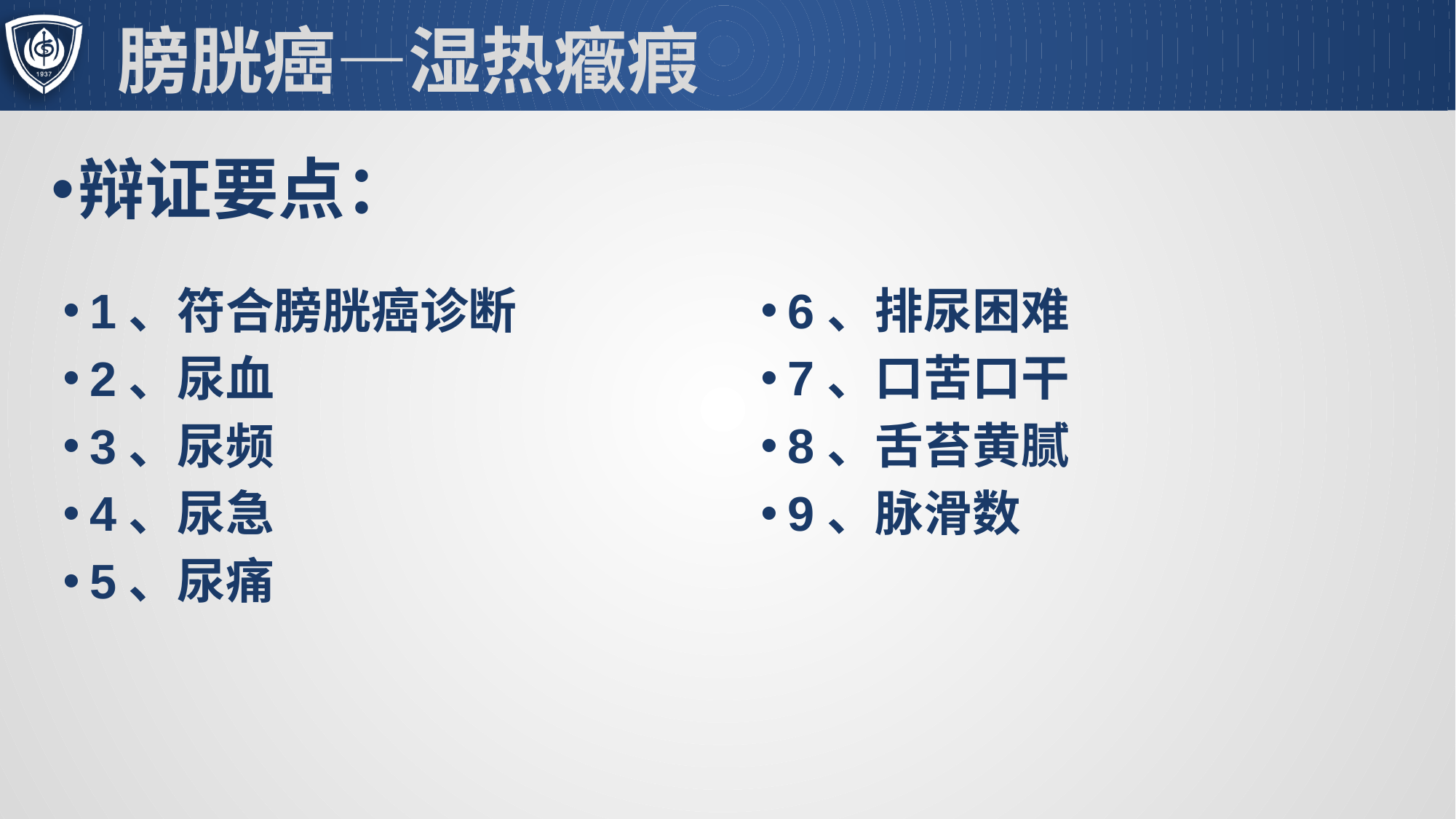

# 膀胱癌—湿热癥瘕
辩证要点：

6、排尿困难
7、口苦口干
8、舌苔黄腻
9、脉滑数
1、符合膀胱癌诊断
2、尿血
3、尿频
4、尿急
5、尿痛